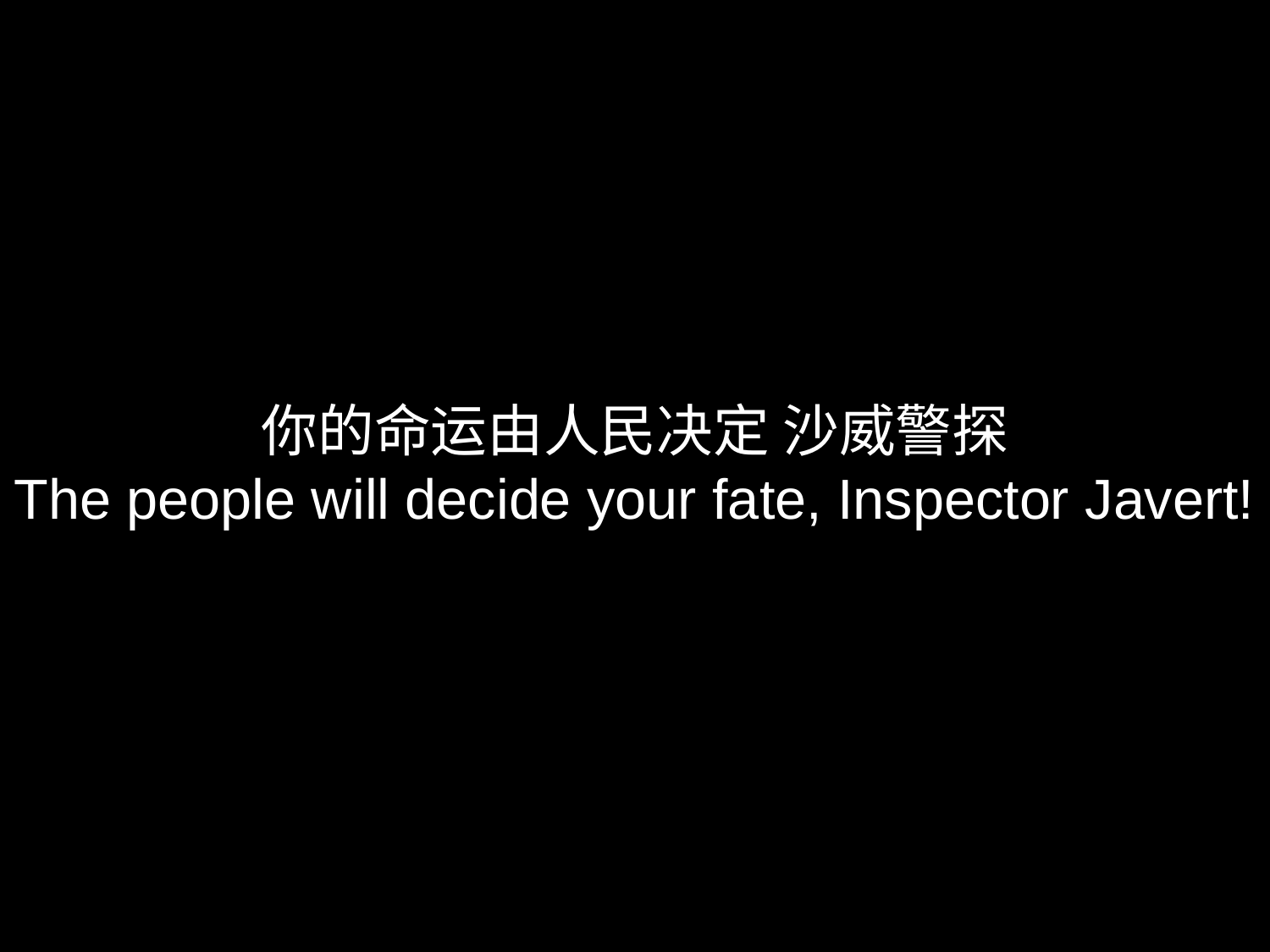

你的命运由人民决定 沙威警探
The people will decide your fate, Inspector Javert!